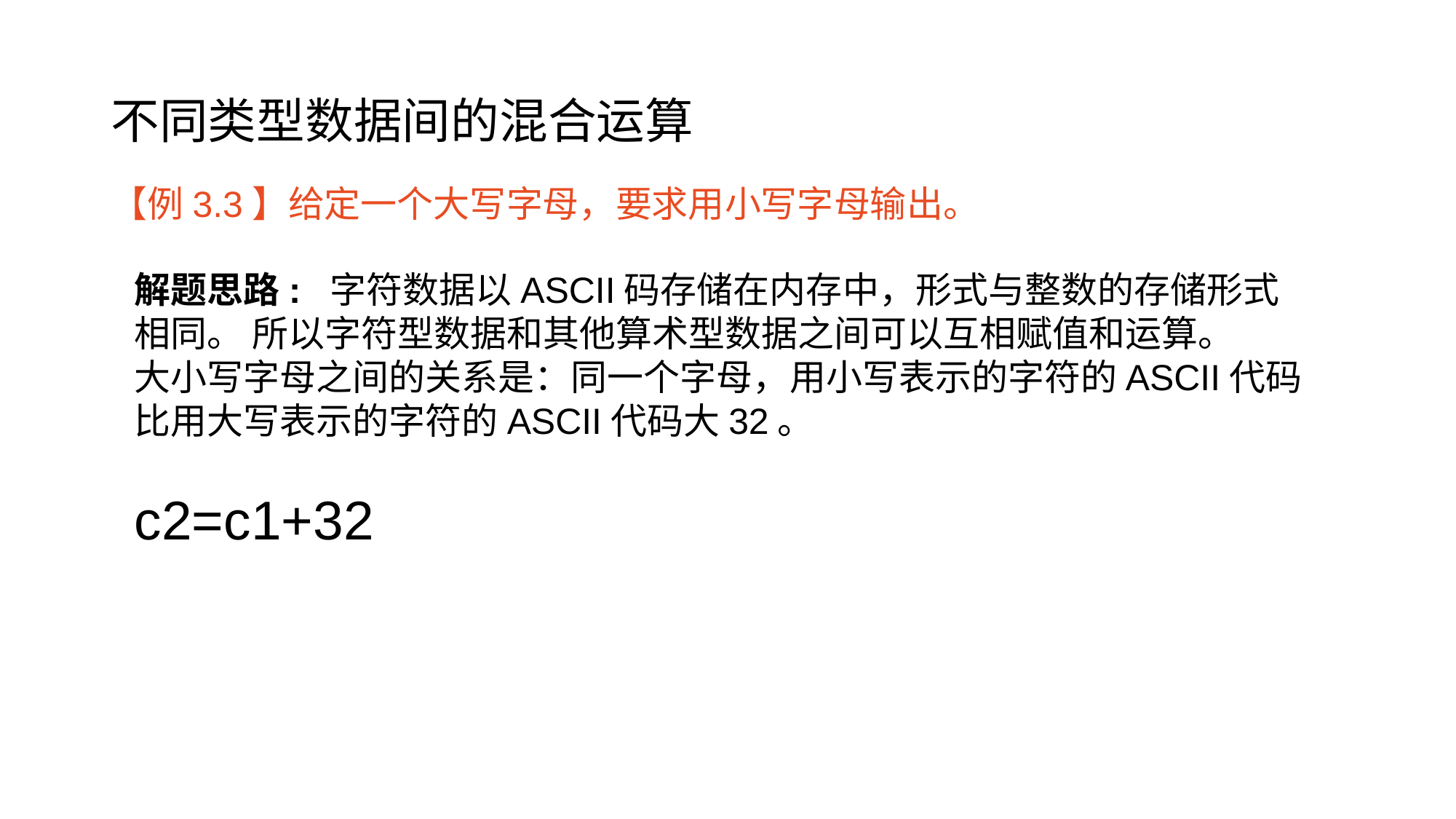

# 不同类型数据间的混合运算
【例3.3】给定一个大写字母，要求用小写字母输出。
解题思路:  字符数据以ASCII码存储在内存中，形式与整数的存储形式相同。 所以字符型数据和其他算术型数据之间可以互相赋值和运算。
大小写字母之间的关系是：同一个字母，用小写表示的字符的ASCII代码比用大写表示的字符的ASCII代码大32。

c2=c1+32